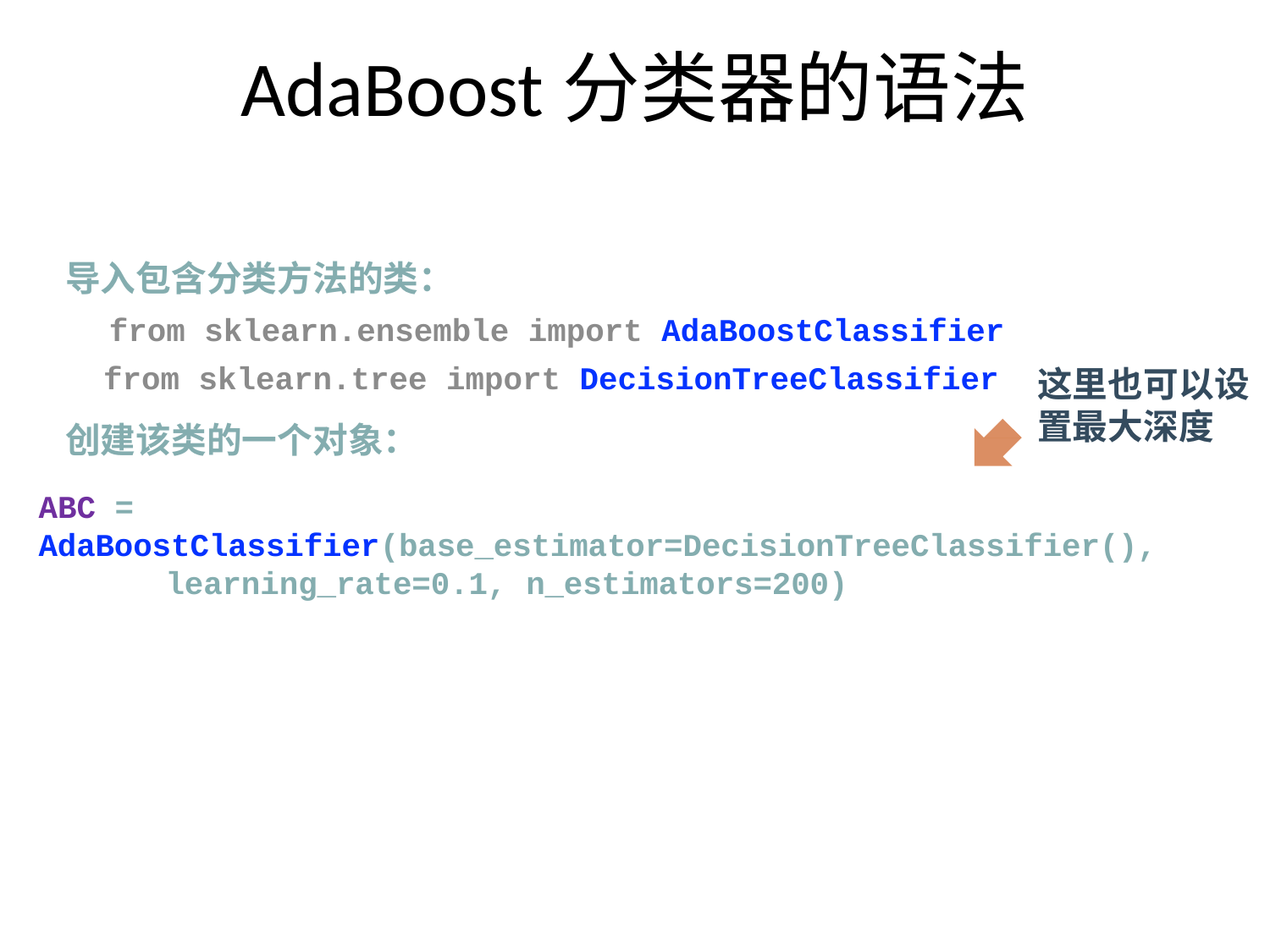

# AdaBoost分类器的语法
导入包含分类方法的类：
    from sklearn.ensemble import AdaBoostClassifier
  from sklearn.tree import DecisionTreeClassifier
创建该类的一个对象：
这里也可以设置最大深度

ABC = AdaBoostClassifier(base_estimator=DecisionTreeClassifier(),
learning_rate=0.1, n_estimators=200)